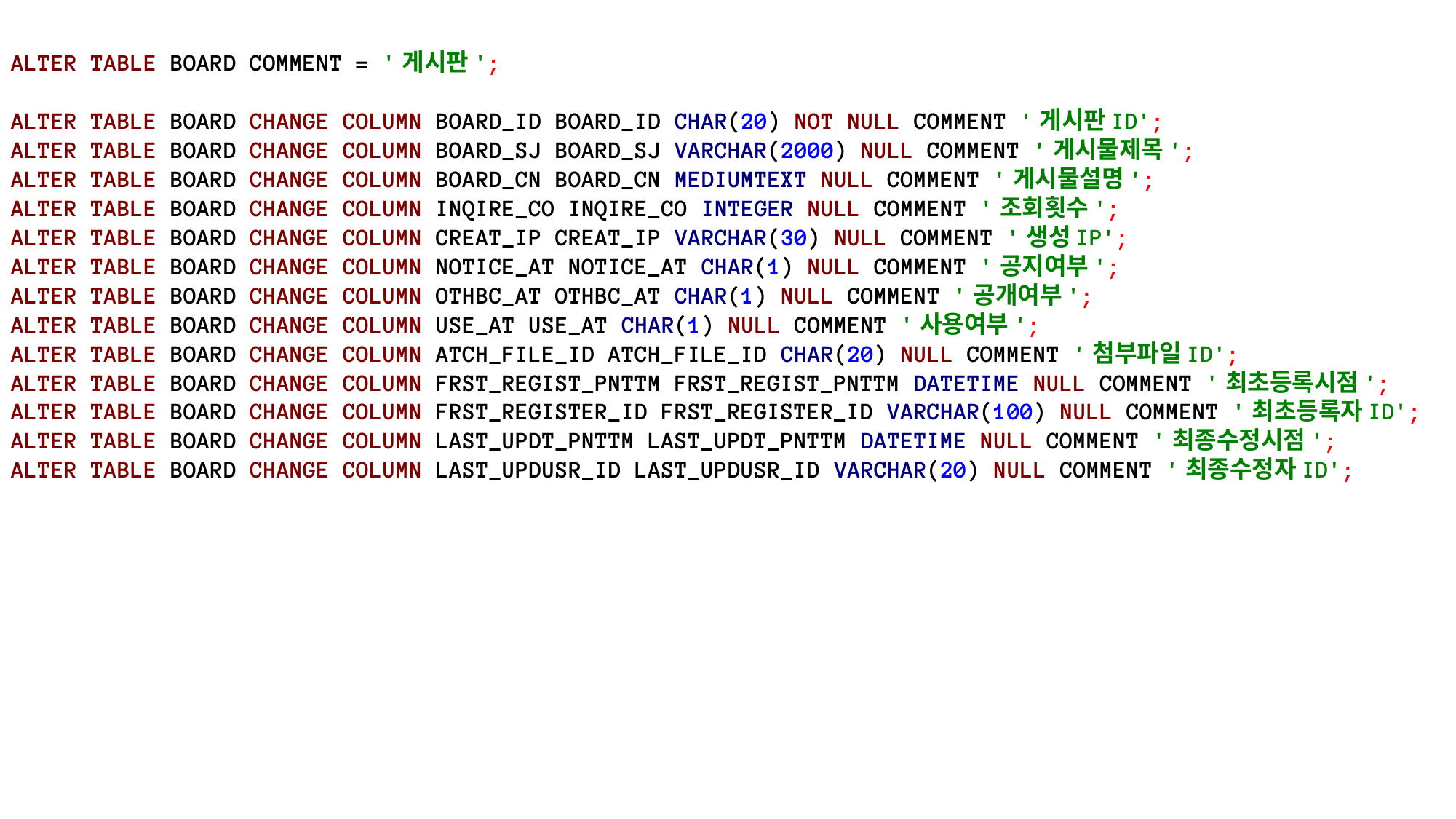

ALTER TABLE BOARD COMMENT = '게시판';

    ALTER TABLE BOARD CHANGE COLUMN BOARD_ID BOARD_ID CHAR(20) NOT NULL COMMENT '게시판ID';
    ALTER TABLE BOARD CHANGE COLUMN BOARD_SJ BOARD_SJ VARCHAR(2000) NULL COMMENT '게시물제목';
    ALTER TABLE BOARD CHANGE COLUMN BOARD_CN BOARD_CN MEDIUMTEXT NULL COMMENT '게시물설명';
    ALTER TABLE BOARD CHANGE COLUMN INQIRE_CO INQIRE_CO INTEGER NULL COMMENT '조회횟수';
    ALTER TABLE BOARD CHANGE COLUMN CREAT_IP CREAT_IP VARCHAR(30) NULL COMMENT '생성IP';
    ALTER TABLE BOARD CHANGE COLUMN NOTICE_AT NOTICE_AT CHAR(1) NULL COMMENT '공지여부';
    ALTER TABLE BOARD CHANGE COLUMN OTHBC_AT OTHBC_AT CHAR(1) NULL COMMENT '공개여부';
    ALTER TABLE BOARD CHANGE COLUMN USE_AT USE_AT CHAR(1) NULL COMMENT '사용여부';
    ALTER TABLE BOARD CHANGE COLUMN ATCH_FILE_ID ATCH_FILE_ID CHAR(20) NULL COMMENT '첨부파일ID';
    ALTER TABLE BOARD CHANGE COLUMN FRST_REGIST_PNTTM FRST_REGIST_PNTTM DATETIME NULL COMMENT '최초등록시점';
    ALTER TABLE BOARD CHANGE COLUMN FRST_REGISTER_ID FRST_REGISTER_ID VARCHAR(100) NULL COMMENT '최초등록자ID';
    ALTER TABLE BOARD CHANGE COLUMN LAST_UPDT_PNTTM LAST_UPDT_PNTTM DATETIME NULL COMMENT '최종수정시점';
    ALTER TABLE BOARD CHANGE COLUMN LAST_UPDUSR_ID LAST_UPDUSR_ID VARCHAR(20) NULL COMMENT '최종수정자ID';